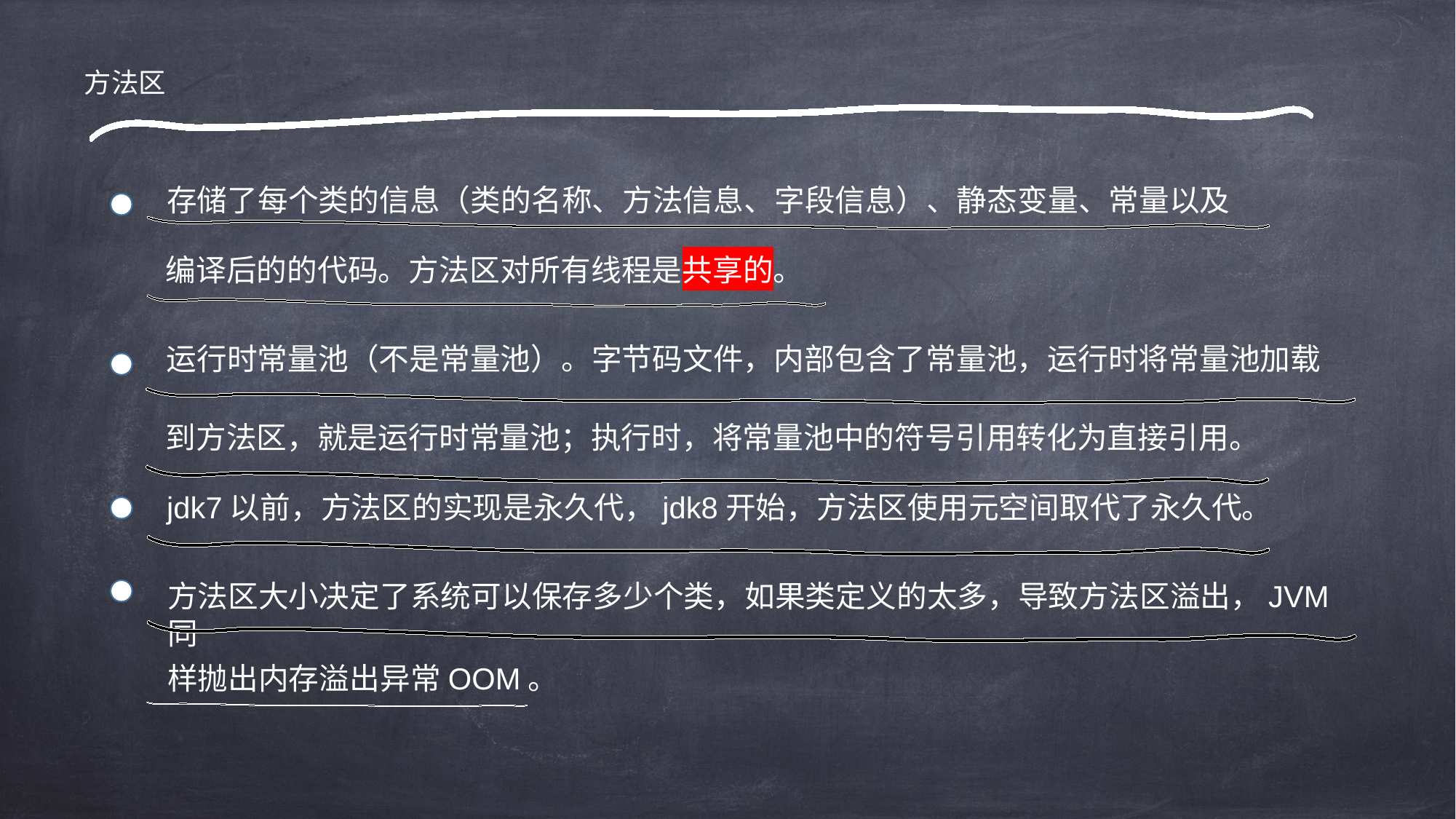

方法区

存储了每个类的信息（类的名称、方法信息、字段信息）、静态变量、常量以及

编译后的的代码。方法区对所有线程是共享的。

运行时常量池（不是常量池）。字节码文件，内部包含了常量池，运行时将常量池加载

到方法区，就是运行时常量池；执行时，将常量池中的符号引用转化为直接引用。

jdk7以前，方法区的实现是永久代，jdk8开始，方法区使用元空间取代了永久代。

方法区大小决定了系统可以保存多少个类，如果类定义的太多，导致方法区溢出，JVM同

样抛出内存溢出异常OOM。